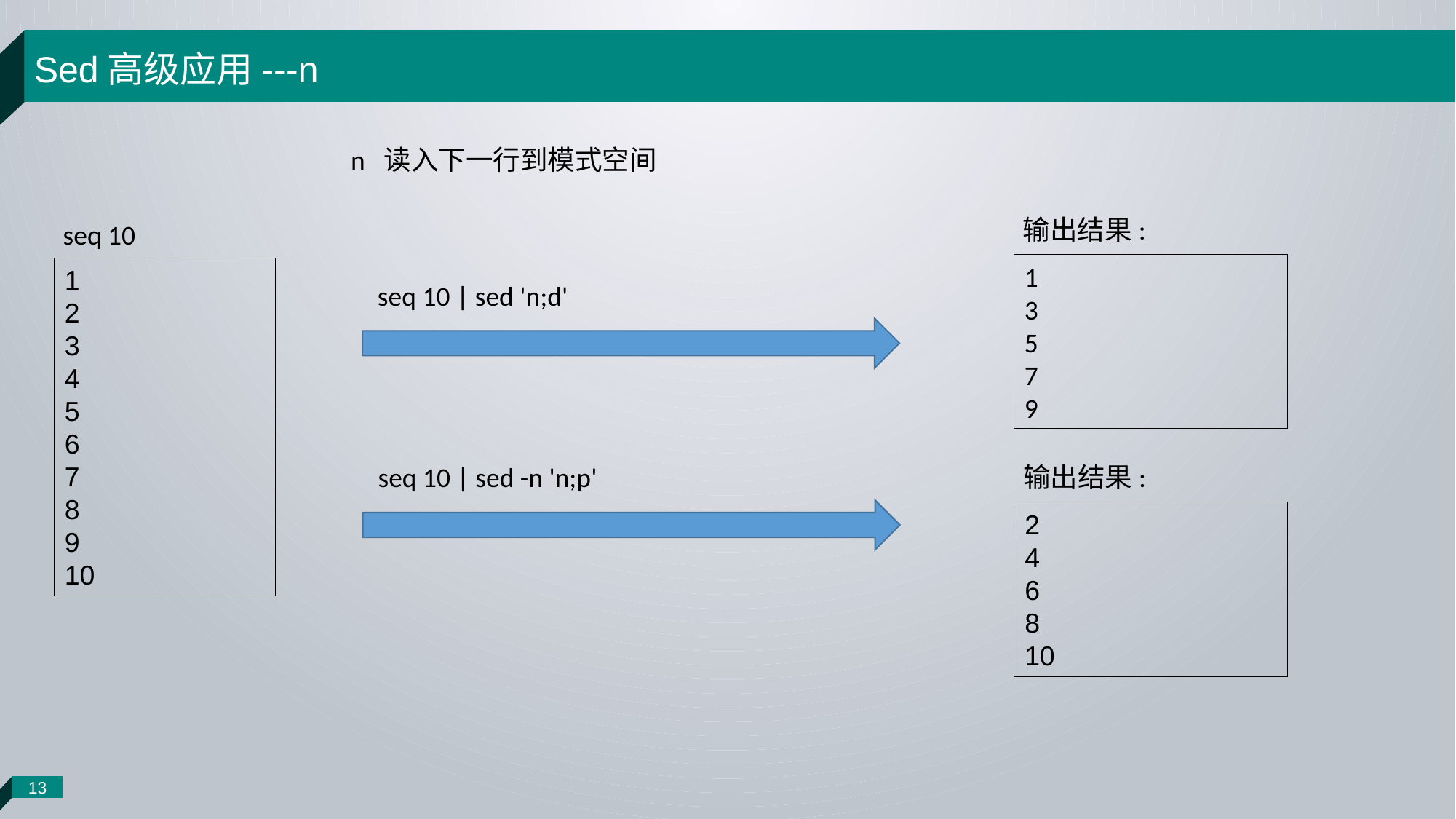

13

Sed高级应用---n
 n  读入下一行到模式空间
输出结果:
seq 10
1
3
5
7
9
1
2
3
4
5
6
7
8
9
10
seq 10 | sed 'n;d'

输出结果:
seq 10 | sed -n 'n;p'

2
4
6
8
10